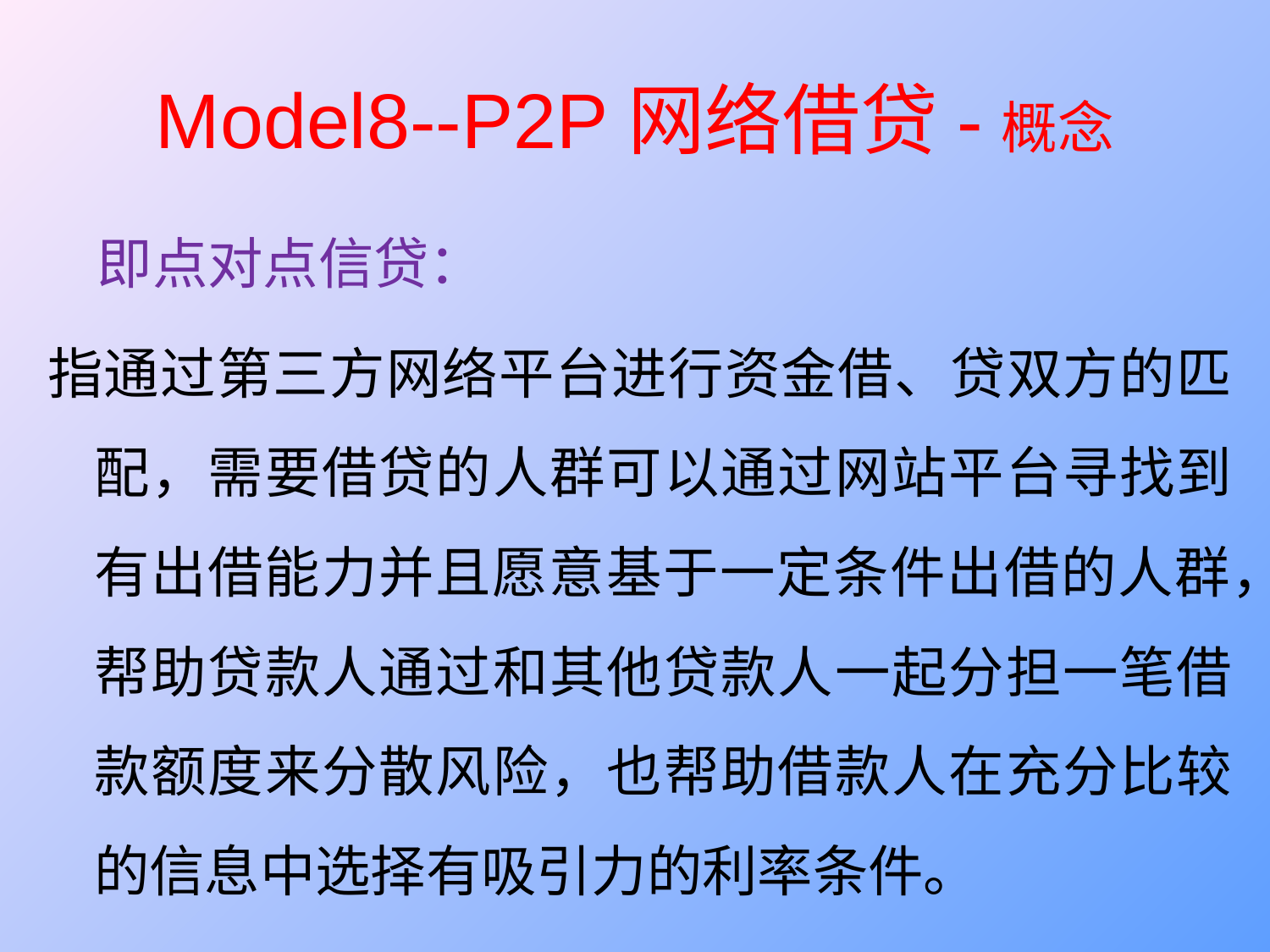

# Model8--P2P网络借贷-概念
   即点对点信贷：
指通过第三方网络平台进行资金借、贷双方的匹配，需要借贷的人群可以通过网站平台寻找到有出借能力并且愿意基于一定条件出借的人群，帮助贷款人通过和其他贷款人一起分担一笔借款额度来分散风险，也帮助借款人在充分比较的信息中选择有吸引力的利率条件。